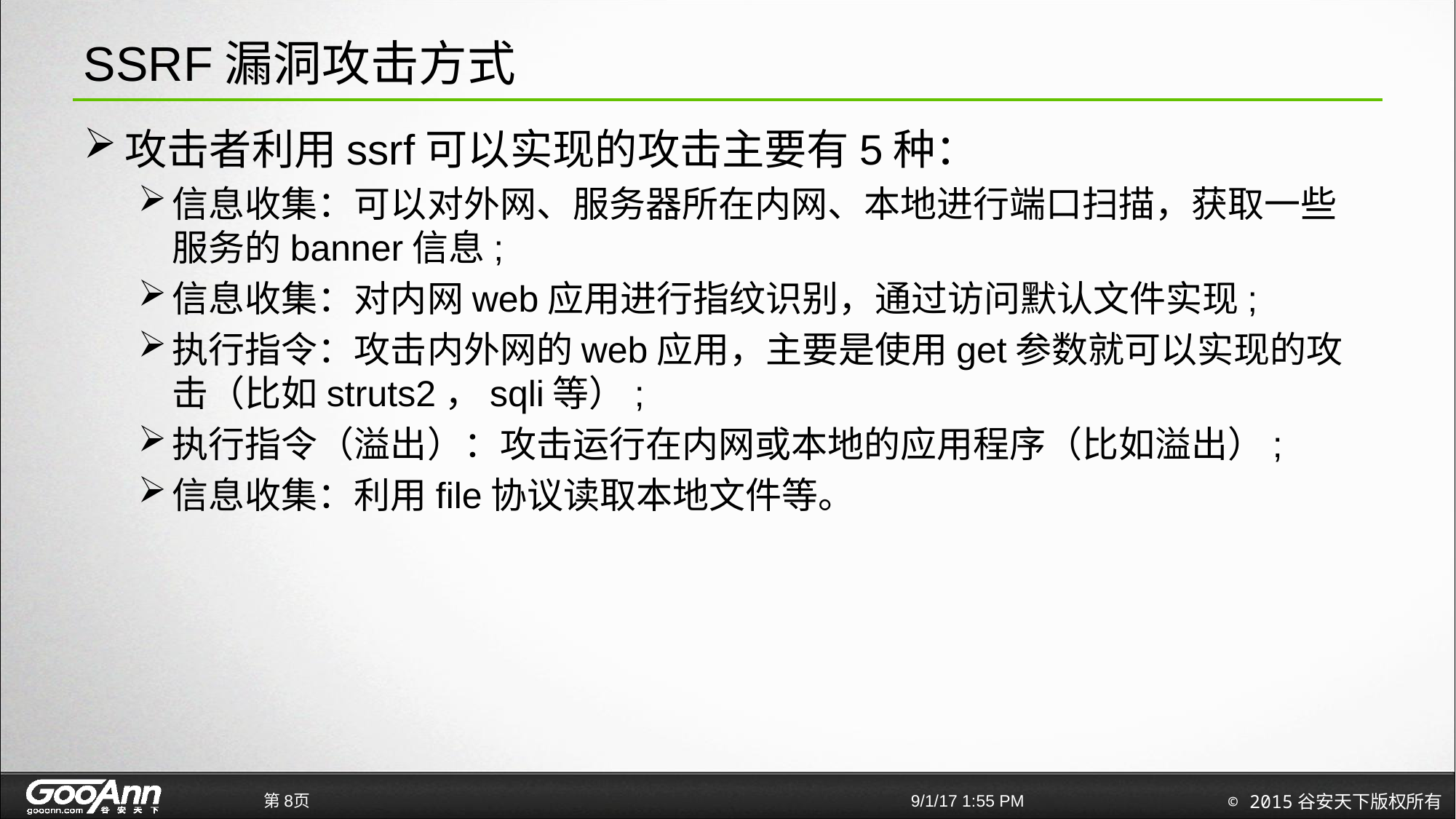

# SSRF漏洞攻击方式
攻击者利用ssrf可以实现的攻击主要有5种：
信息收集：可以对外网、服务器所在内网、本地进行端口扫描，获取一些服务的banner信息;
信息收集：对内网web应用进行指纹识别，通过访问默认文件实现;
执行指令：攻击内外网的web应用，主要是使用get参数就可以实现的攻击（比如struts2，sqli等）;
执行指令（溢出）：攻击运行在内网或本地的应用程序（比如溢出）;
信息收集：利用file协议读取本地文件等。